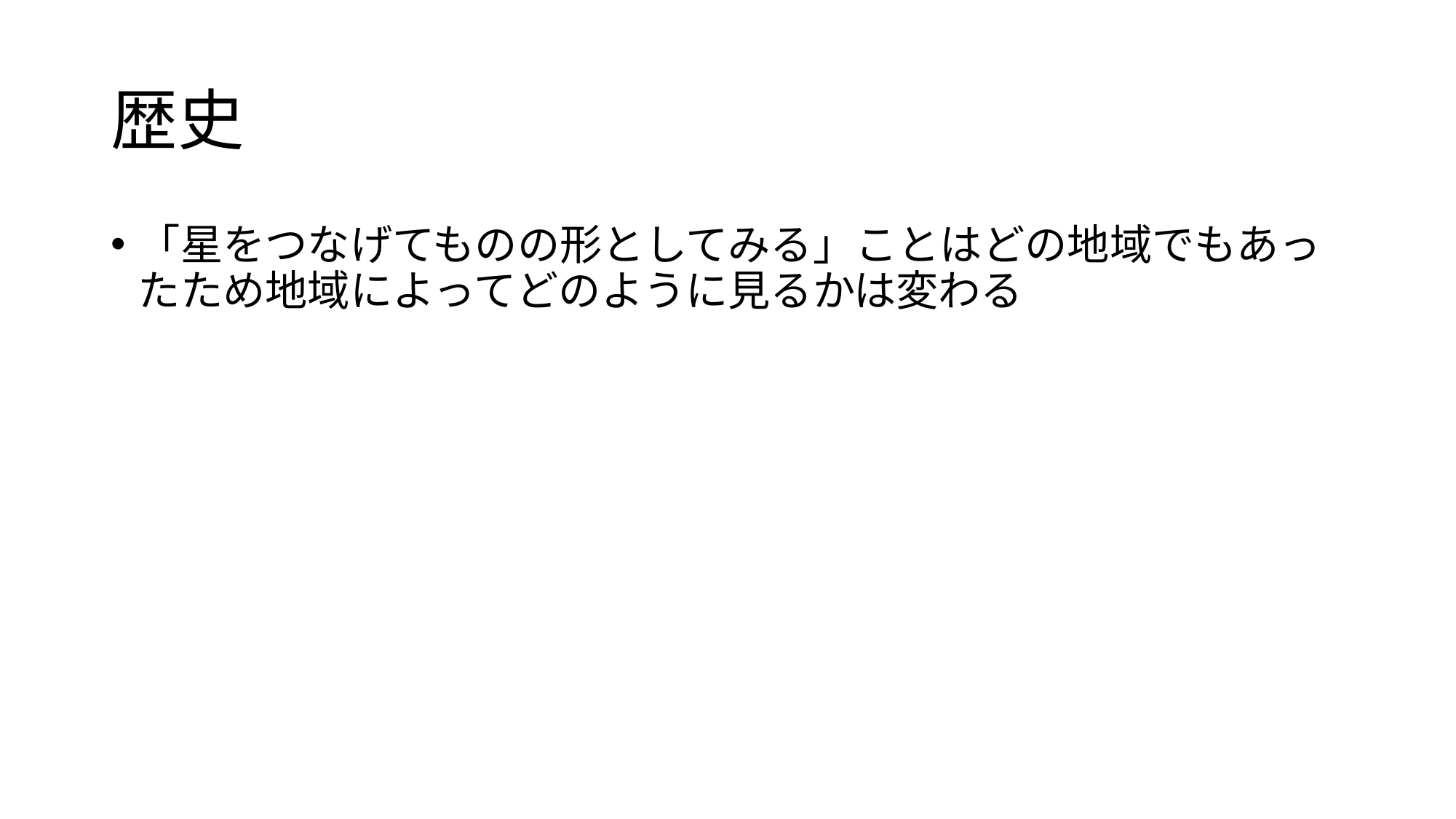

# 歴史
「星をつなげてものの形としてみる」ことはどの地域でもあったため地域によってどのように見るかは変わる